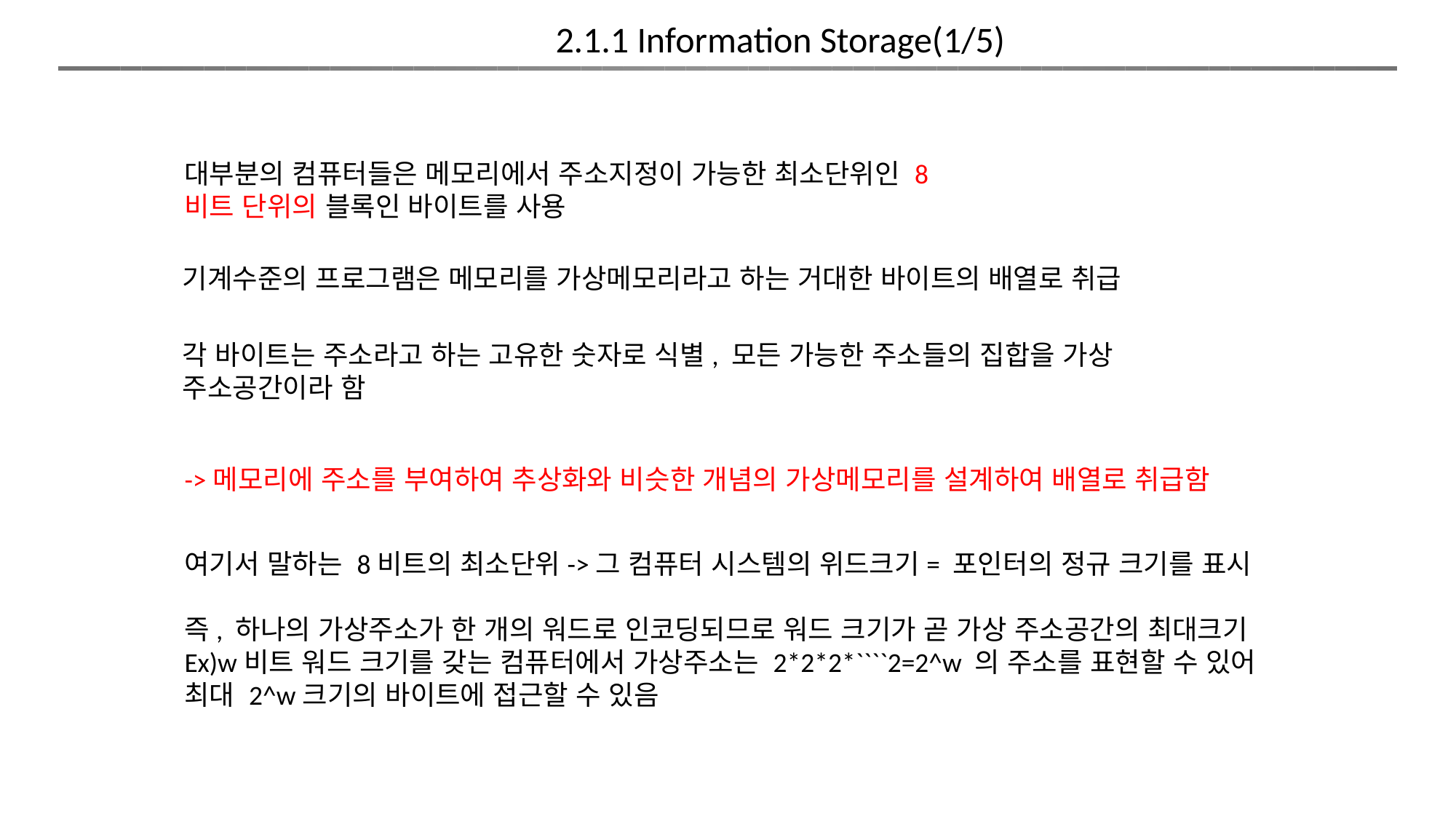

2.1.1 Information Storage(1/5)

대부분의 컴퓨터들은 메모리에서 주소지정이 가능한 최소단위인 8비트 단위의 블록인 바이트를 사용
기계수준의 프로그램은 메모리를 가상메모리라고 하는 거대한 바이트의 배열로 취급
각 바이트는 주소라고 하는 고유한 숫자로 식별, 모든 가능한 주소들의 집합을 가상 주소공간이라 함
->메모리에 주소를 부여하여 추상화와 비슷한 개념의 가상메모리를 설계하여 배열로 취급함
여기서 말하는 8비트의 최소단위->그 컴퓨터 시스템의 위드크기= 포인터의 정규 크기를 표시

즉, 하나의 가상주소가 한 개의 워드로 인코딩되므로 워드 크기가 곧 가상 주소공간의 최대크기
Ex)w비트 워드 크기를 갖는 컴퓨터에서 가상주소는 2*2*2*````2=2^w 의 주소를 표현할 수 있어 최대 2^w크기의 바이트에 접근할 수 있음